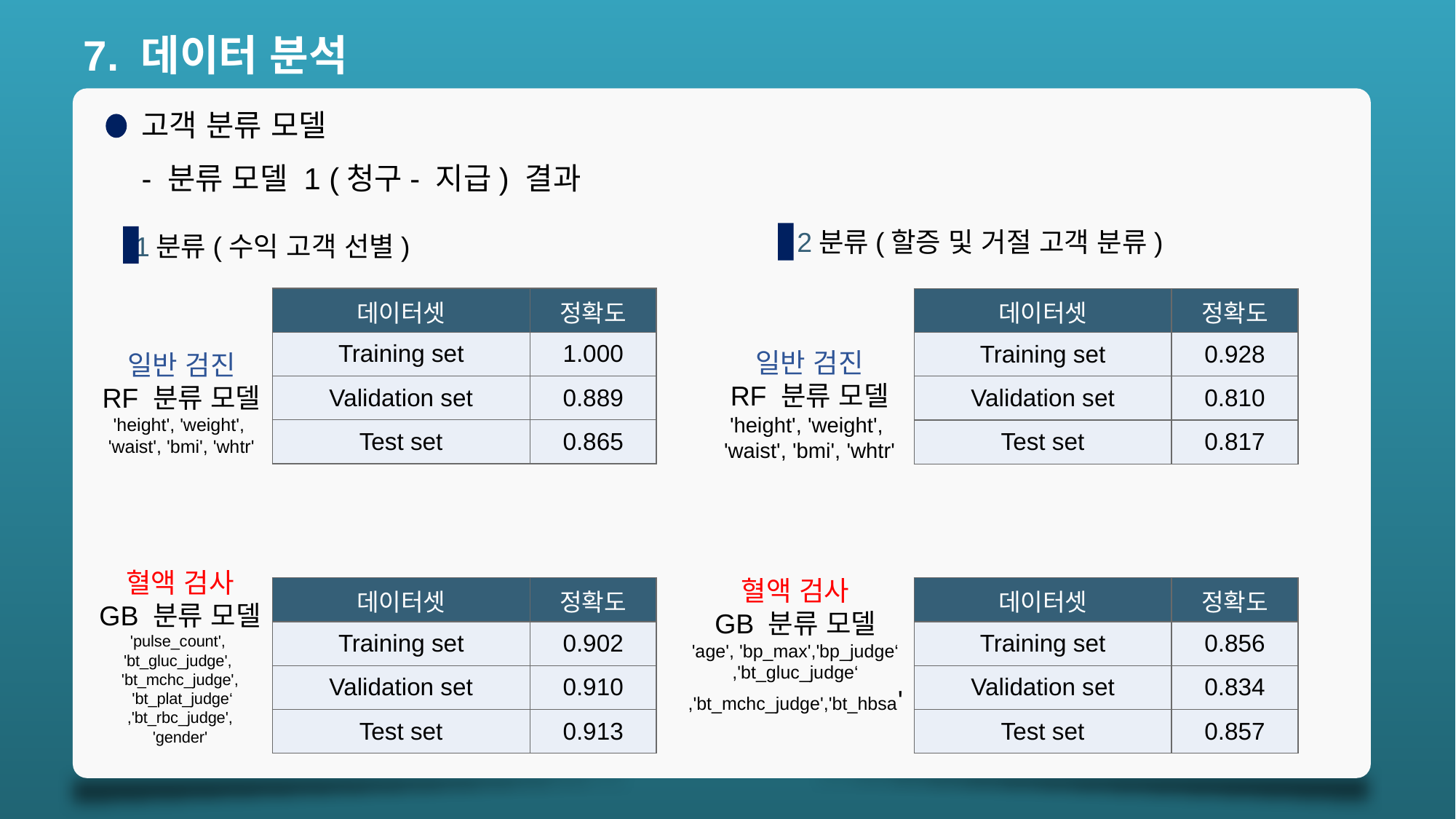

7. 데이터 분석
고객 분류 모델

- 분류 모델 1 (청구- 지급) 결과
2분류(할증 및 거절 고객 분류)

1분류(수익 고객 선별)

| 데이터셋 | 정확도 |
| --- | --- |
| Training set | 1.000 |
| Validation set | 0.889 |
| Test set | 0.865 |
| 데이터셋 | 정확도 |
| --- | --- |
| Training set | 0.928 |
| Validation set | 0.810 |
| Test set | 0.817 |
일반 검진
RF 분류 모델
'height', 'weight',
'waist', 'bmi', 'whtr'

일반 검진
RF 분류 모델
'height', 'weight',
'waist', 'bmi', 'whtr'
혈액 검사
GB 분류 모델
'pulse_count',
'bt_gluc_judge',
'bt_mchc_judge',
 'bt_plat_judge‘
,'bt_rbc_judge',
'gender'
혈액 검사
GB 분류 모델
'age', 'bp_max','bp_judge‘
,'bt_gluc_judge‘
,'bt_mchc_judge','bt_hbsa'
| 데이터셋 | 정확도 |
| --- | --- |
| Training set | 0.902 |
| Validation set | 0.910 |
| Test set | 0.913 |
| 데이터셋 | 정확도 |
| --- | --- |
| Training set | 0.856 |
| Validation set | 0.834 |
| Test set | 0.857 |